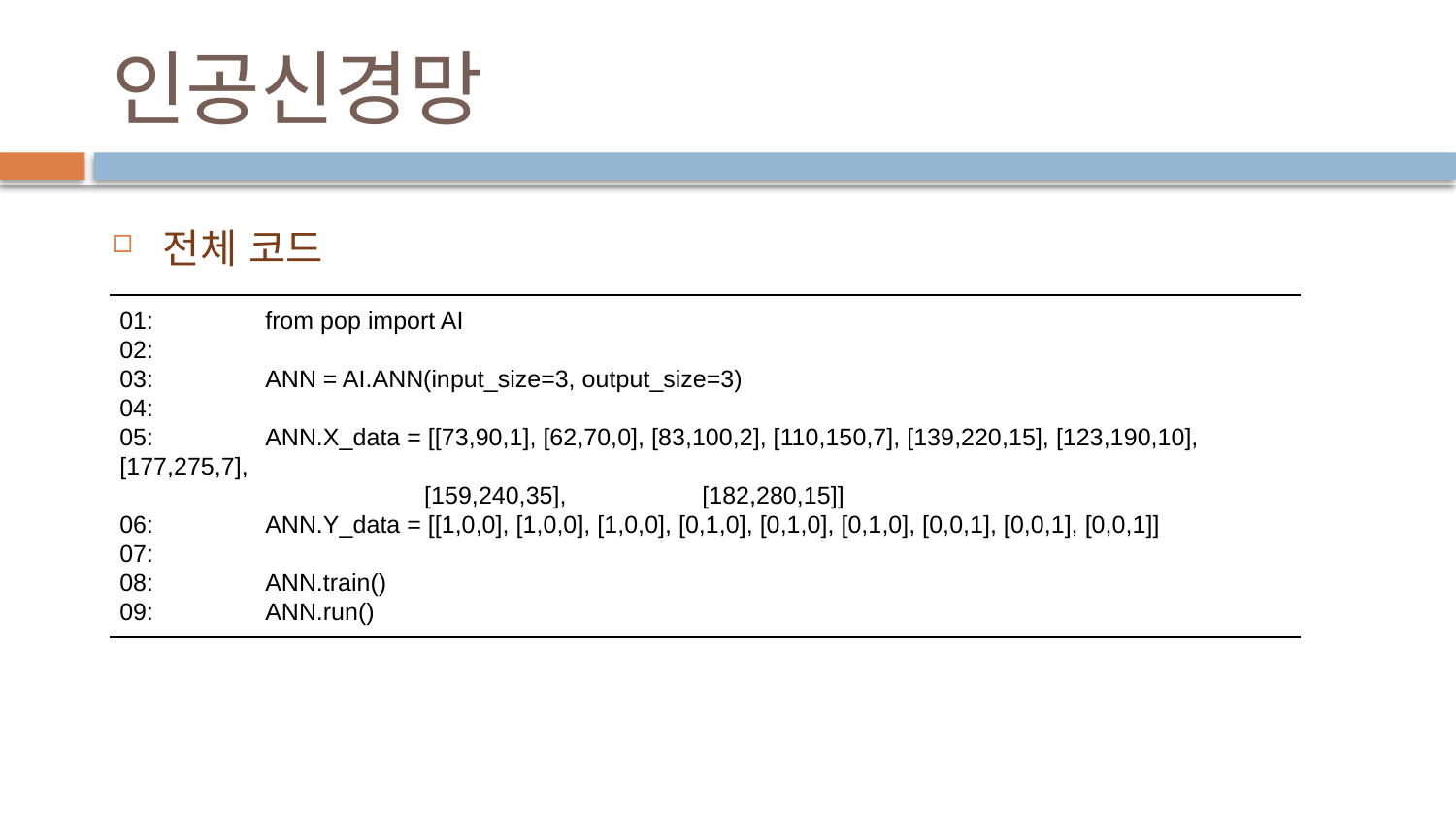

# 인공신경망
전체 코드
| 01: from pop import AI 02: 03: ANN = AI.ANN(input\_size=3, output\_size=3) 04: 05: ANN.X\_data = [[73,90,1], [62,70,0], [83,100,2], [110,150,7], [139,220,15], [123,190,10], [177,275,7], [159,240,35], [182,280,15]] 06: ANN.Y\_data = [[1,0,0], [1,0,0], [1,0,0], [0,1,0], [0,1,0], [0,1,0], [0,0,1], [0,0,1], [0,0,1]] 07: 08: ANN.train() 09: ANN.run() |
| --- |